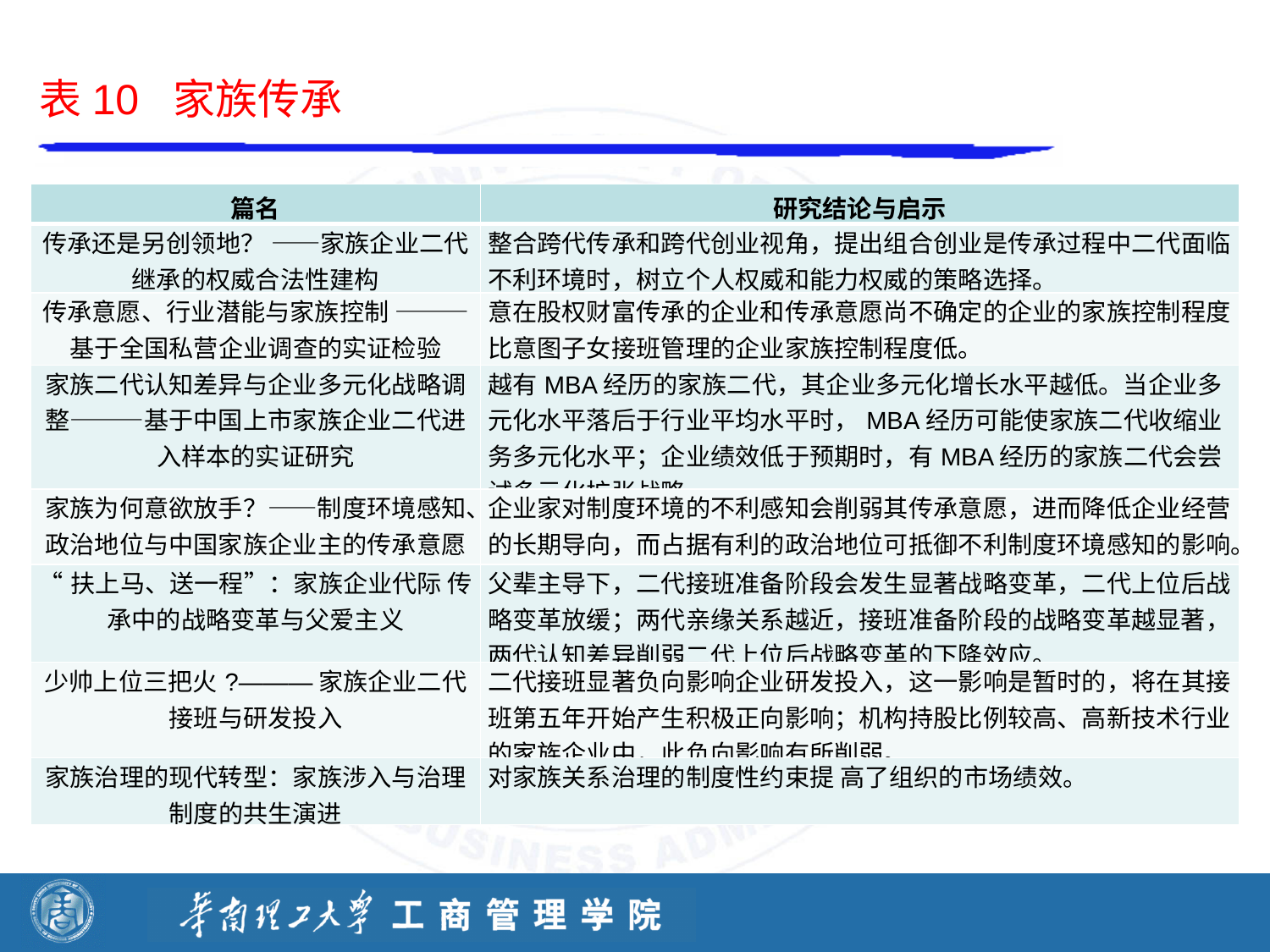

表10  家族传承
| 篇名 | 研究结论与启示 |
| --- | --- |
| 传承还是另创领地？ ——家族企业二代继承的权威合法性建构 | 整合跨代传承和跨代创业视角，提出组合创业是传承过程中二代面临不利环境时，树立个人权威和能力权威的策略选择。 |
| 传承意愿、行业潜能与家族控制 ———基于全国私营企业调查的实证检验 | 意在股权财富传承的企业和传承意愿尚不确定的企业的家族控制程度比意图子女接班管理的企业家族控制程度低。 |
| 家族二代认知差异与企业多元化战略调整———基于中国上市家族企业二代进入样本的实证研究 | 越有MBA经历的家族二代，其企业多元化增长水平越低。当企业多元化水平落后于行业平均水平时，MBA经历可能使家族二代收缩业务多元化水平；企业绩效低于预期时，有MBA经历的家族二代会尝试多元化扩张战略。 |
| 家族为何意欲放手？——制度环境感知、政治地位与中国家族企业主的传承意愿 | 企业家对制度环境的不利感知会削弱其传承意愿，进而降低企业经营的长期导向，而占据有利的政治地位可抵御不利制度环境感知的影响。 |
| “扶上马、送一程”：家族企业代际 传承中的战略变革与父爱主义 | 父辈主导下，二代接班准备阶段会发生显著战略变革，二代上位后战略变革放缓；两代亲缘关系越近，接班准备阶段的战略变革越显著，两代认知差异削弱二代上位后战略变革的下降效应。 |
| 少帅上位三把火?———家族企业二代接班与研发投入 | 二代接班显著负向影响企业研发投入，这一影响是暂时的，将在其接班第五年开始产生积极正向影响；机构持股比例较高、高新技术行业的家族企业中，此负向影响有所削弱。 |
| 家族治理的现代转型：家族涉入与治理制度的共生演进 | 对家族关系治理的制度性约束提 高了组织的市场绩效。 |